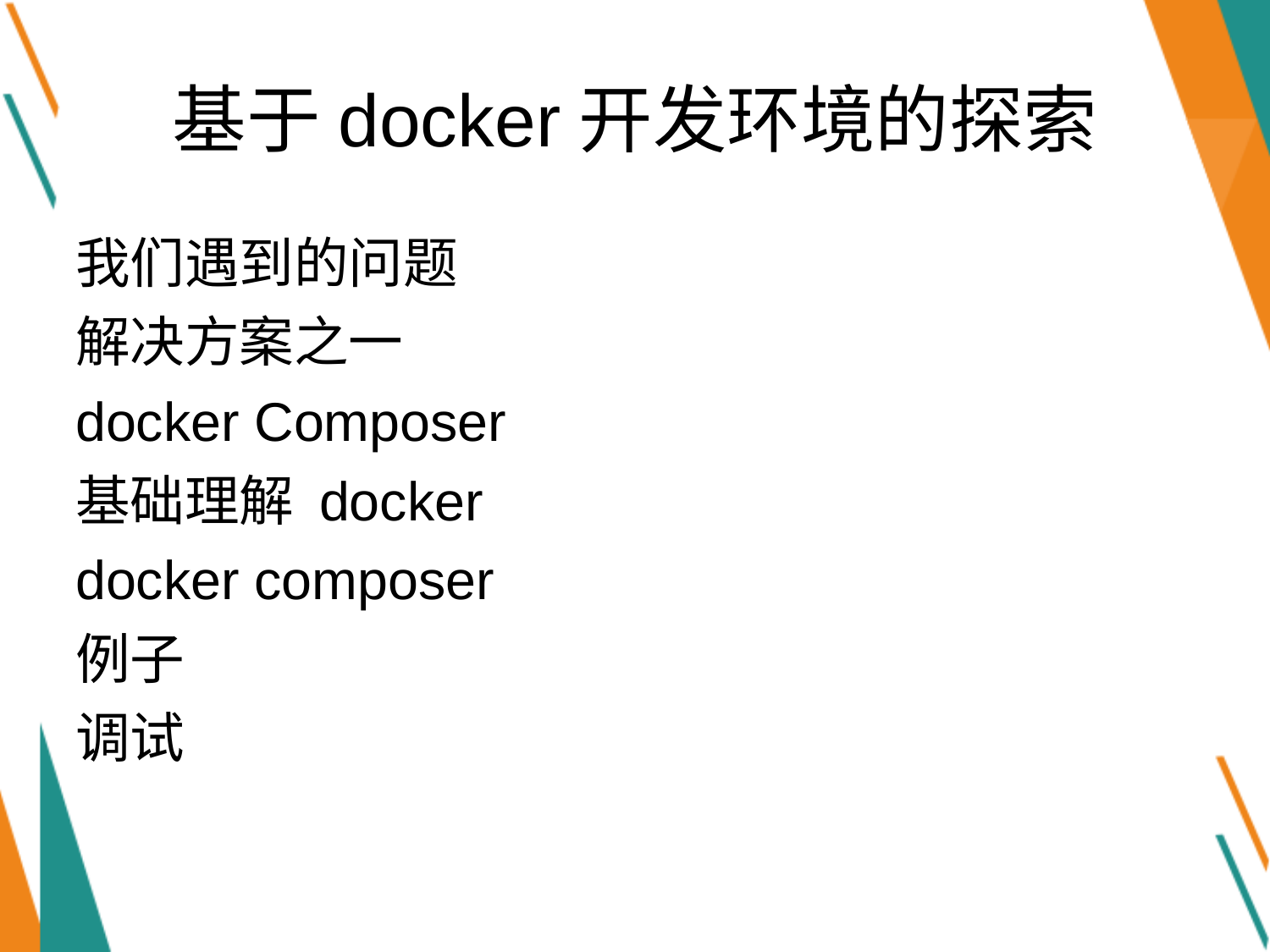

# 基于docker开发环境的探索
我们遇到的问题
解决方案之一
docker Composer
基础理解 docker
docker composer
例子
调试